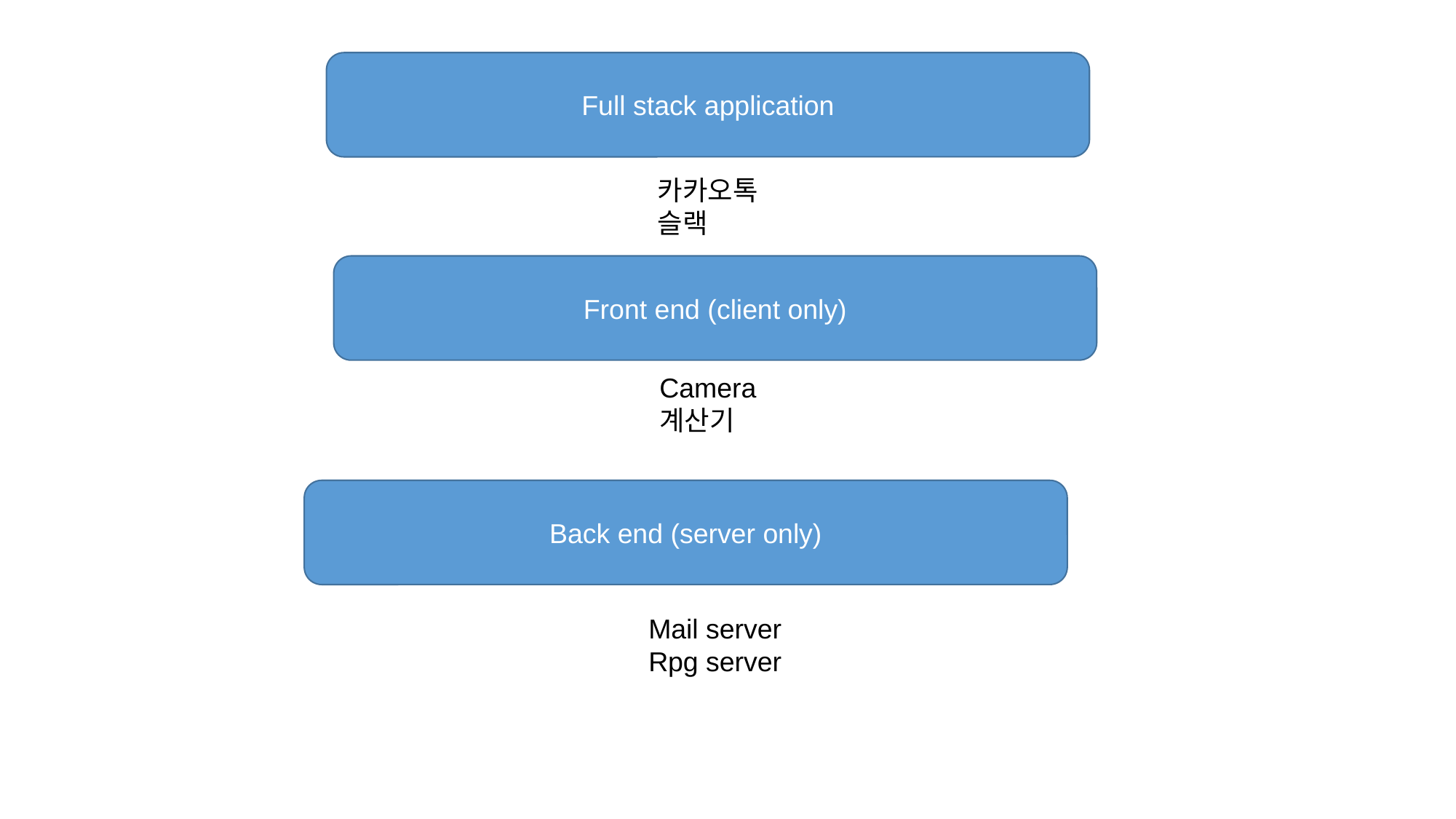

Full stack application
카카오톡
슬랙
Front end (client only)
Camera
계산기

Back end (server only)
Mail server
Rpg server